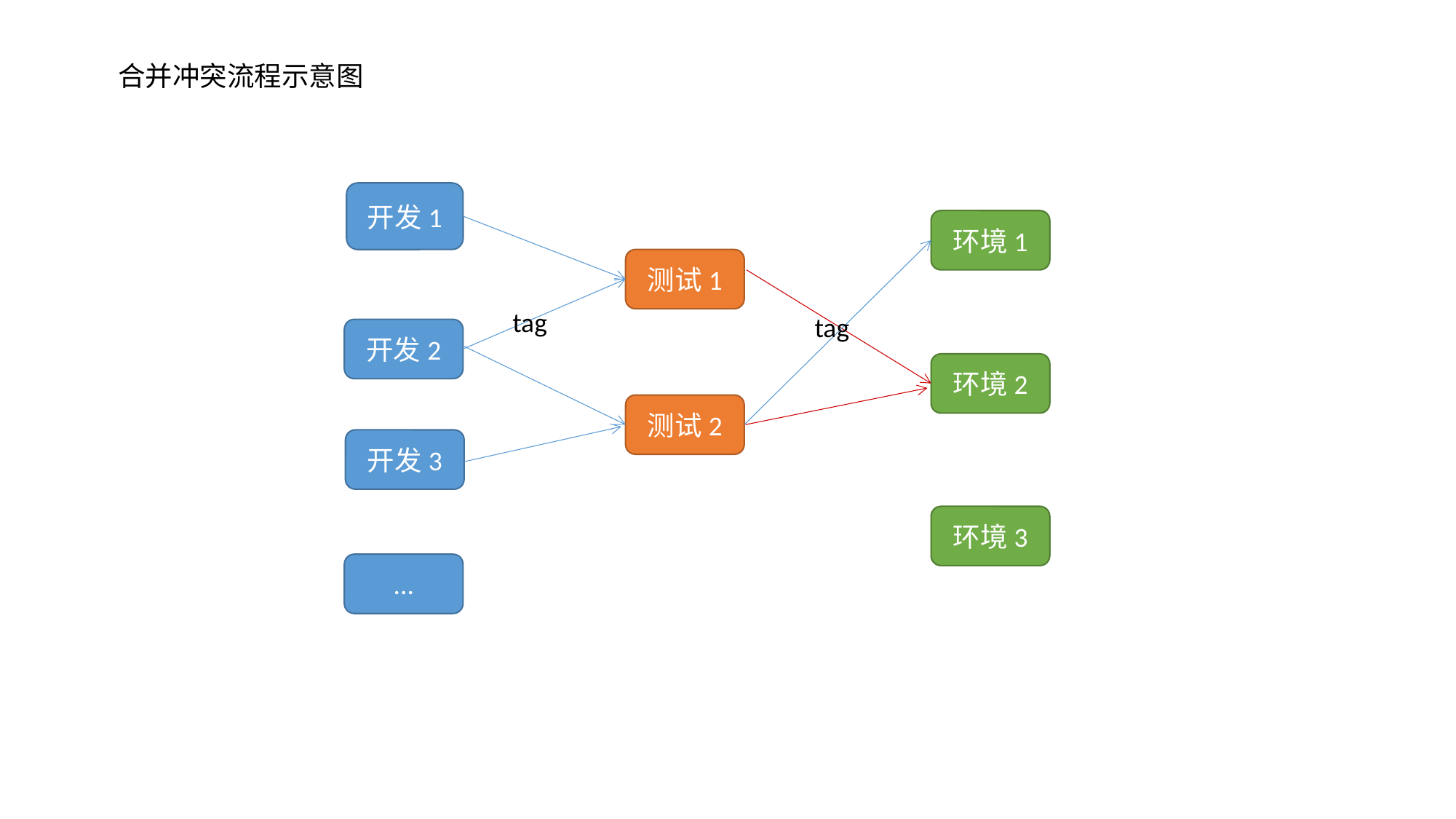

合并冲突流程示意图
开发1
环境1
测试1
tag
tag
开发2
环境2
测试2
开发3
环境3
...